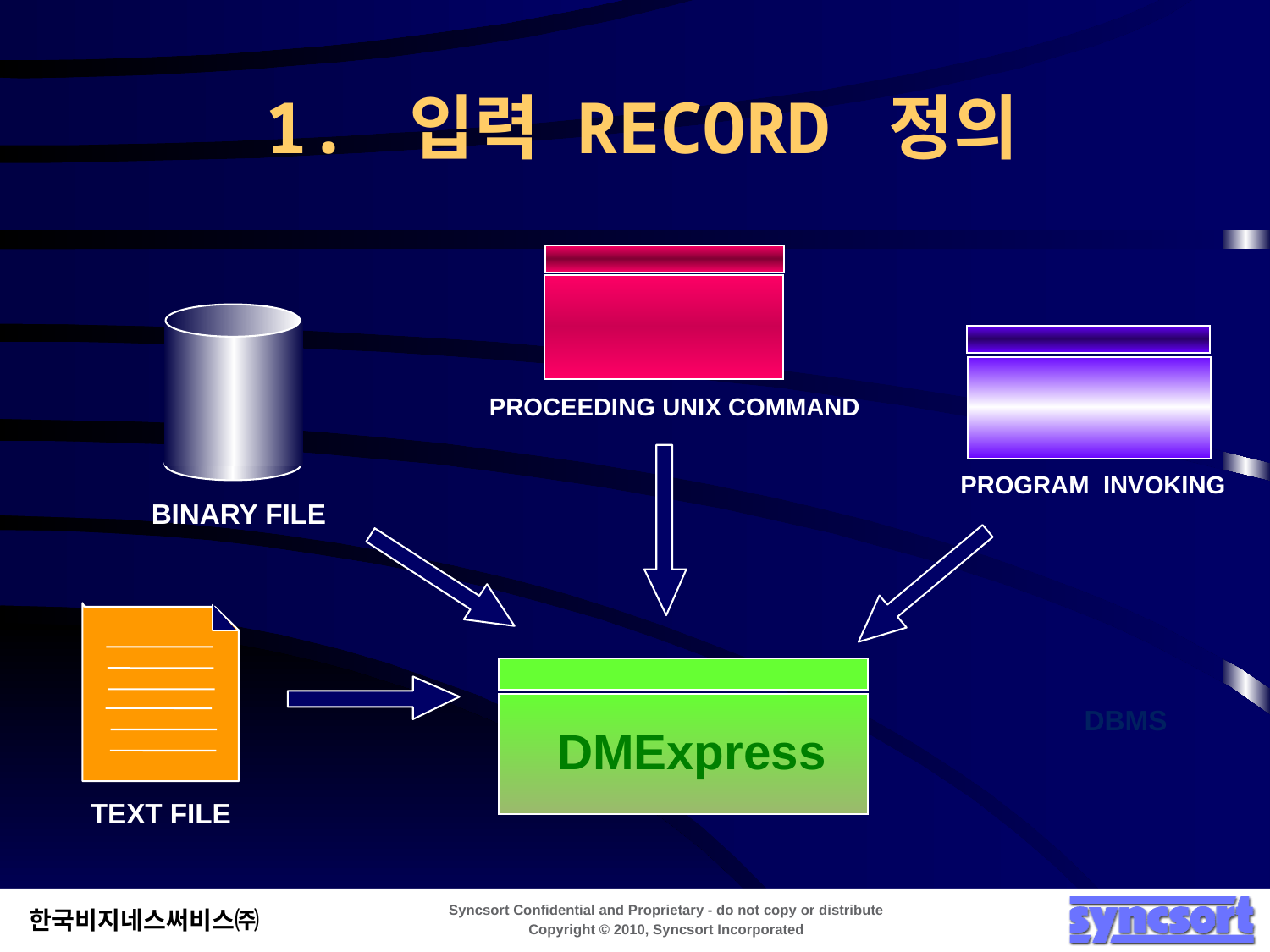

1. 입력 RECORD 정의

PROCEEDING UNIX COMMAND

BINARY FILE

PROGRAM  INVOKING

TEXT FILE

DBMS

DMExpress